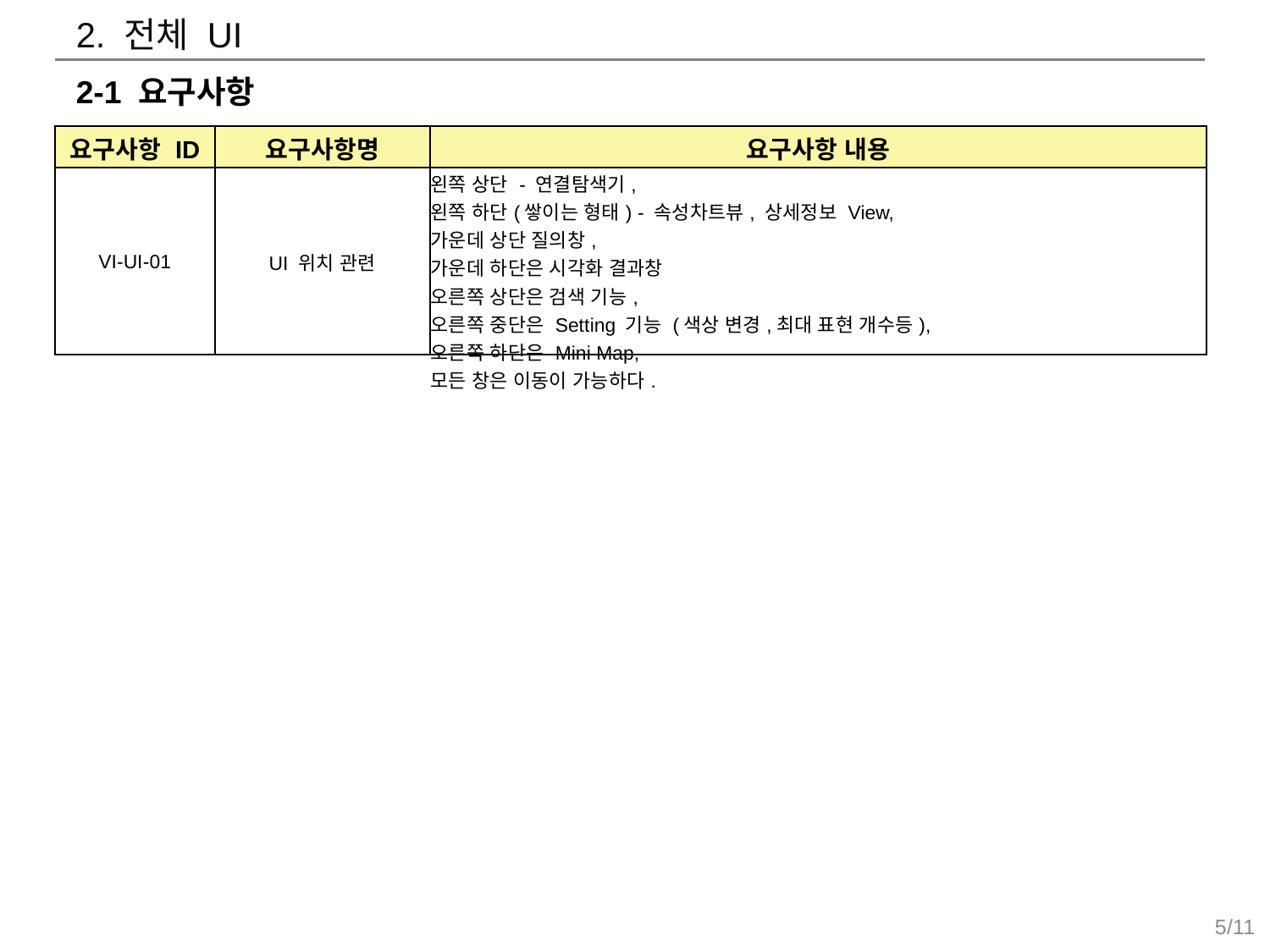

# 2. 전체 UI
2-1 요구사항
| 요구사항 ID | 요구사항명 | 요구사항 내용 |
| --- | --- | --- |
| VI-UI-01 | UI 위치 관련 | 왼쪽 상단 - 연결탐색기, 왼쪽 하단(쌓이는 형태) - 속성차트뷰, 상세정보 View, 가운데 상단 질의창, 가운데 하단은 시각화 결과창 오른쪽 상단은 검색 기능, 오른쪽 중단은 Setting 기능 (색상 변경,최대 표현 개수등), 오른쪽 하단은 Mini Map, 모든 창은 이동이 가능하다. |
5/11